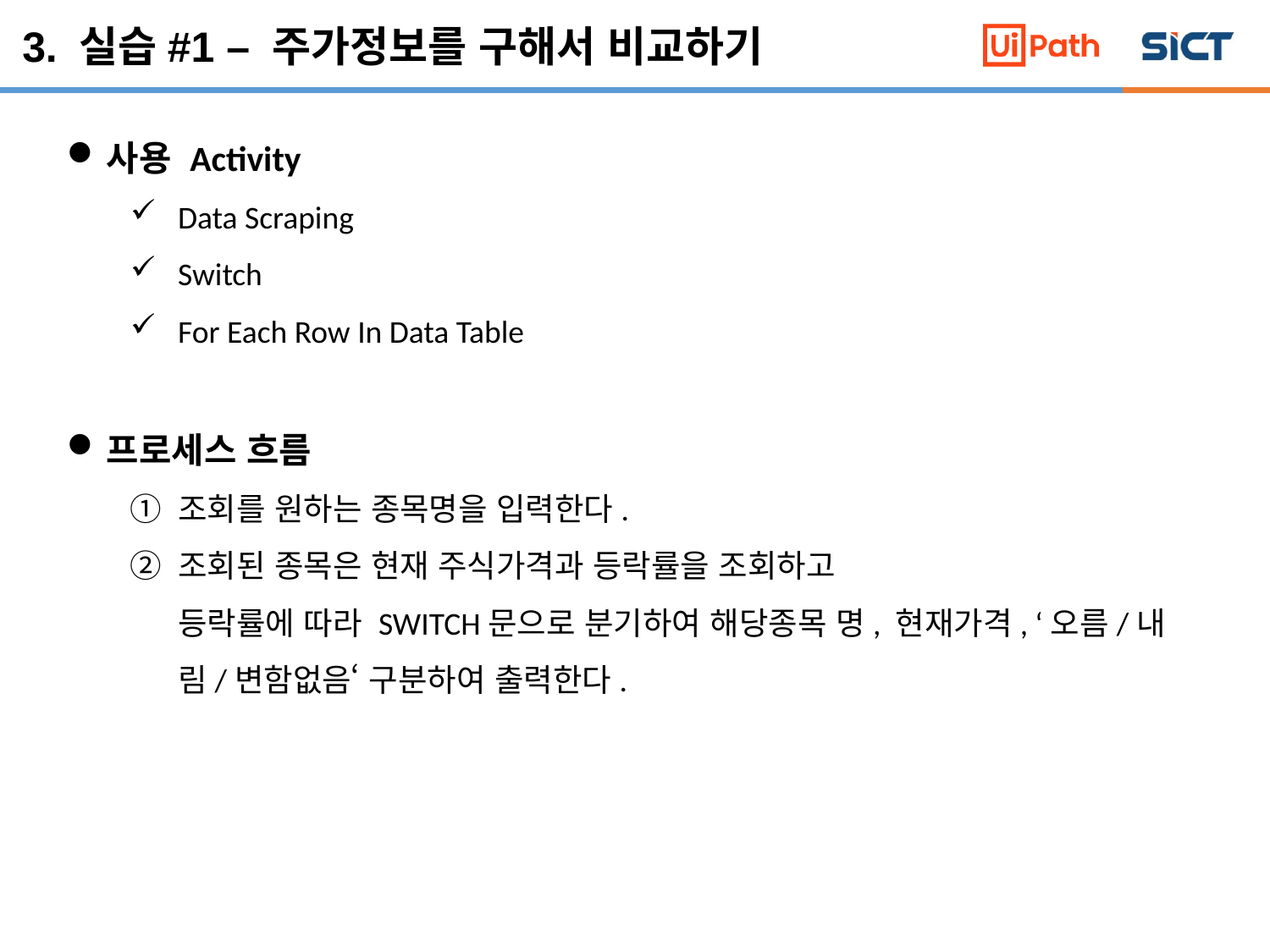

3. 실습#1 – 주가정보를 구해서 비교하기
사용 Activity
Data Scraping
Switch
For Each Row In Data Table
프로세스 흐름
조회를 원하는 종목명을 입력한다.
조회된 종목은 현재 주식가격과 등락률을 조회하고
등락률에 따라 SWITCH문으로 분기하여 해당종목 명, 현재가격, ‘오름/내림/변함없음‘ 구분하여 출력한다.